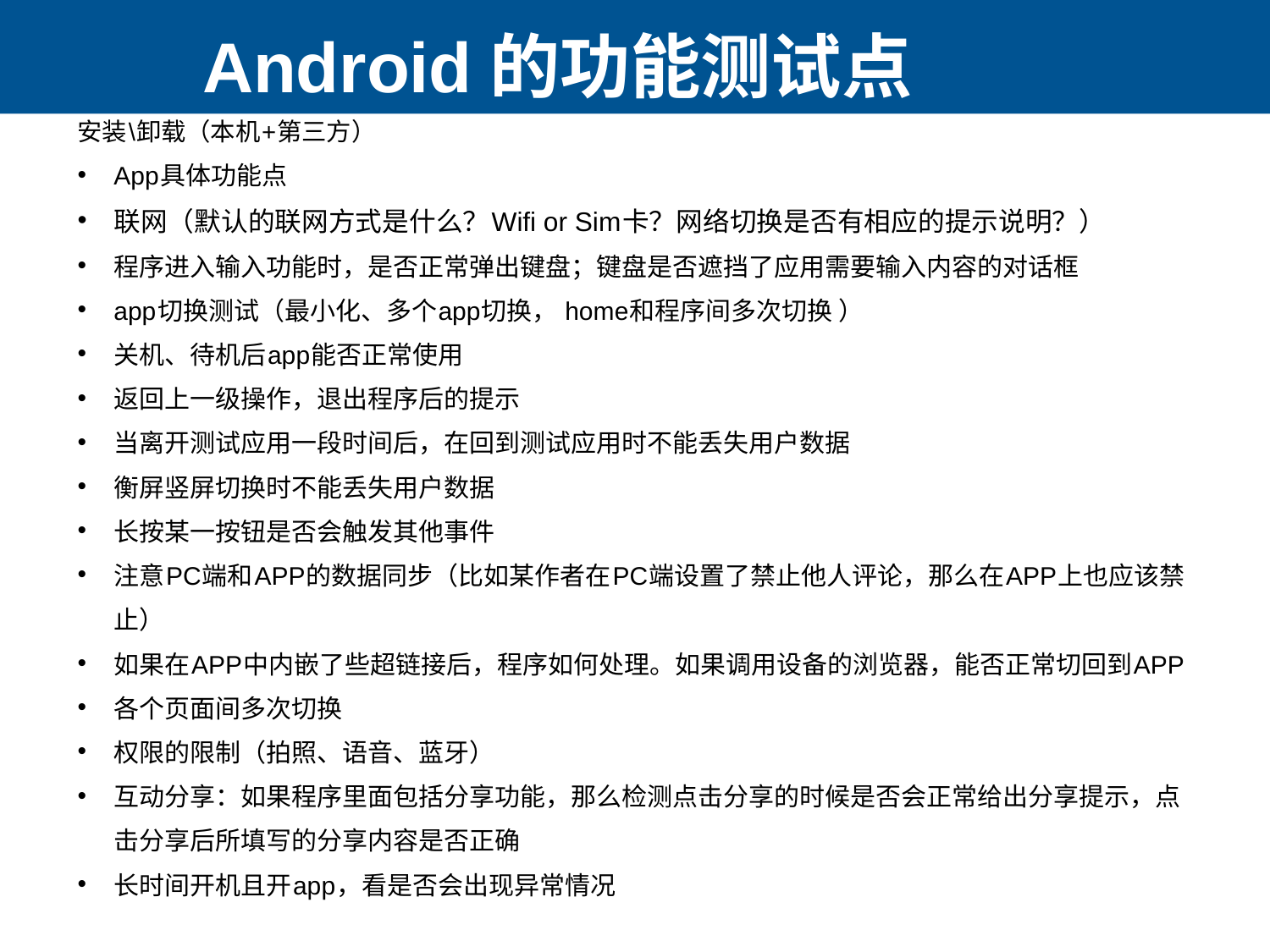

Android的功能测试点
安装\卸载（本机+第三方）
App具体功能点
联网（默认的联网方式是什么？Wifi or Sim卡？网络切换是否有相应的提示说明？）
程序进入输入功能时，是否正常弹出键盘；键盘是否遮挡了应用需要输入内容的对话框
app切换测试（最小化、多个app切换， home和程序间多次切换 ）
关机、待机后app能否正常使用
返回上一级操作，退出程序后的提示
当离开测试应用一段时间后，在回到测试应用时不能丢失用户数据
衡屏竖屏切换时不能丢失用户数据
长按某一按钮是否会触发其他事件
注意PC端和APP的数据同步（比如某作者在PC端设置了禁止他人评论，那么在APP上也应该禁止）
如果在APP中内嵌了些超链接后，程序如何处理。如果调用设备的浏览器，能否正常切回到APP
各个页面间多次切换
权限的限制（拍照、语音、蓝牙）
互动分享：如果程序里面包括分享功能，那么检测点击分享的时候是否会正常给出分享提示，点击分享后所填写的分享内容是否正确
长时间开机且开app，看是否会出现异常情况